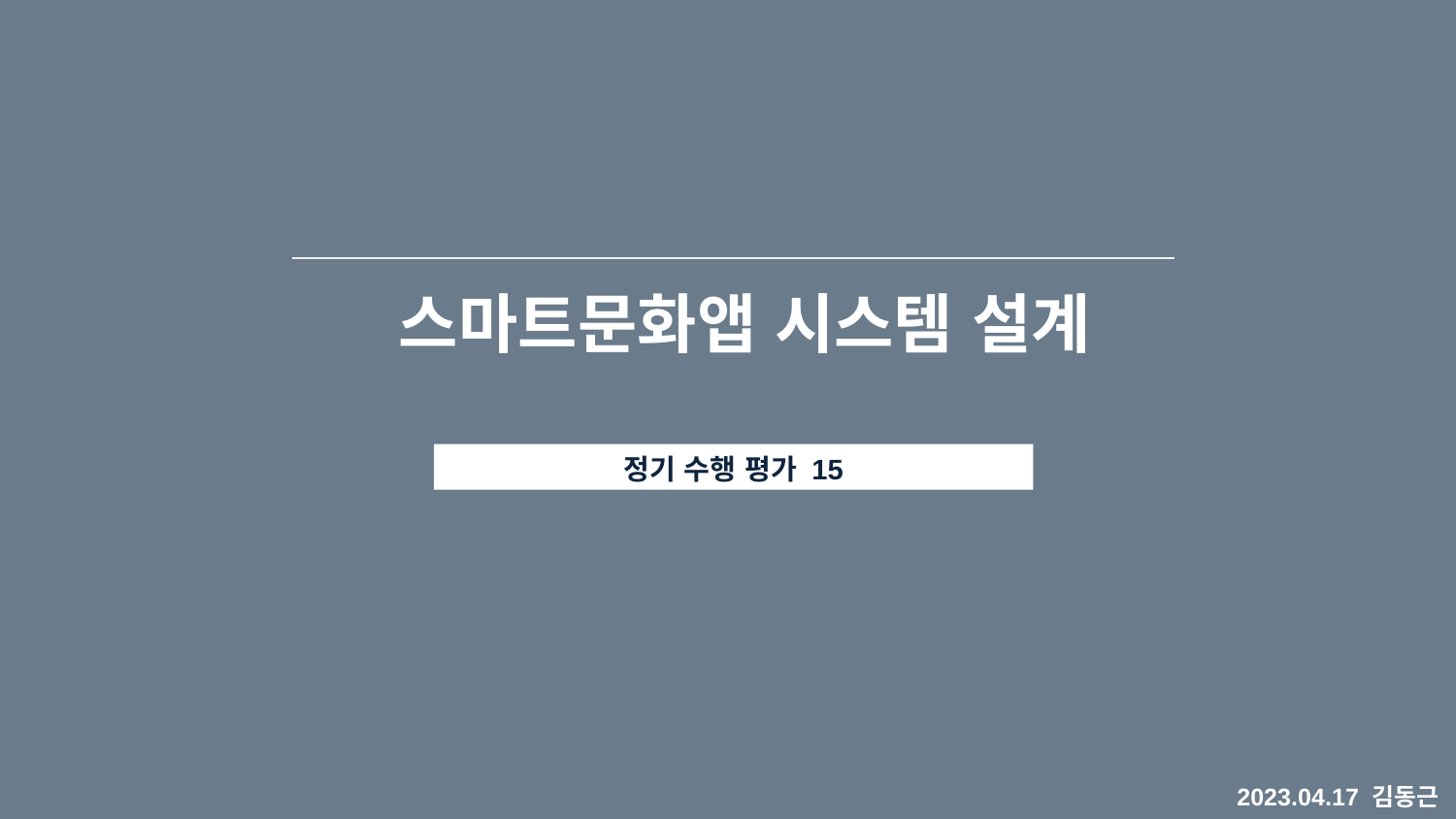

스마트문화앱 시스템 설계
정기 수행 평가 15
2023.04.17 김동근